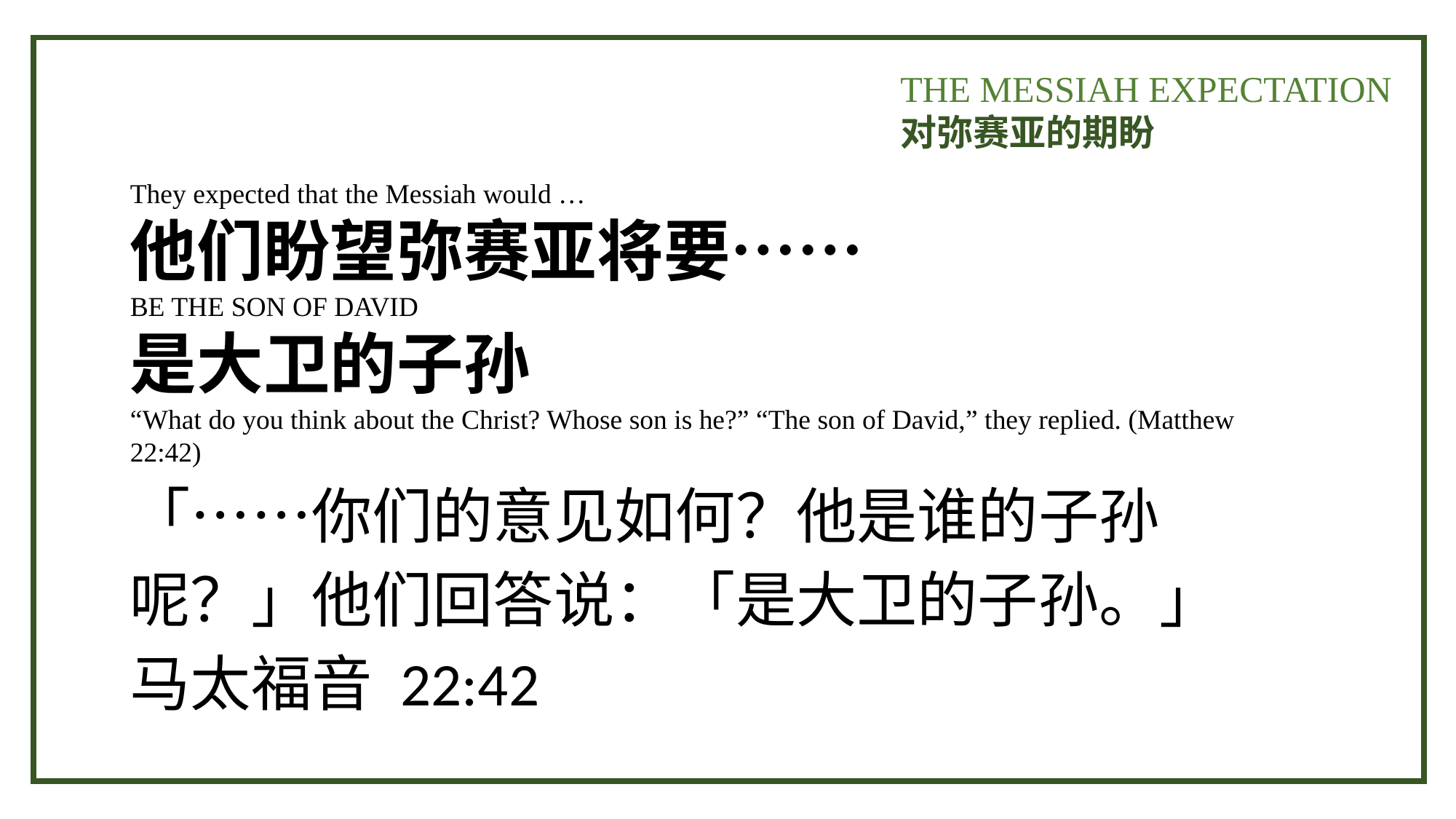

THE MESSIAH EXPECTATION
对弥赛亚的期盼
They expected that the Messiah would …
他们盼望弥赛亚将要……
BE THE SON OF DAVID
是大卫的子孙
“What do you think about the Christ? Whose son is he?” “The son of David,” they replied. (Matthew 22:42)
「……你们的意见如何？他是谁的子孙呢？」他们回答说：「是大卫的子孙。」马太福音 22:42